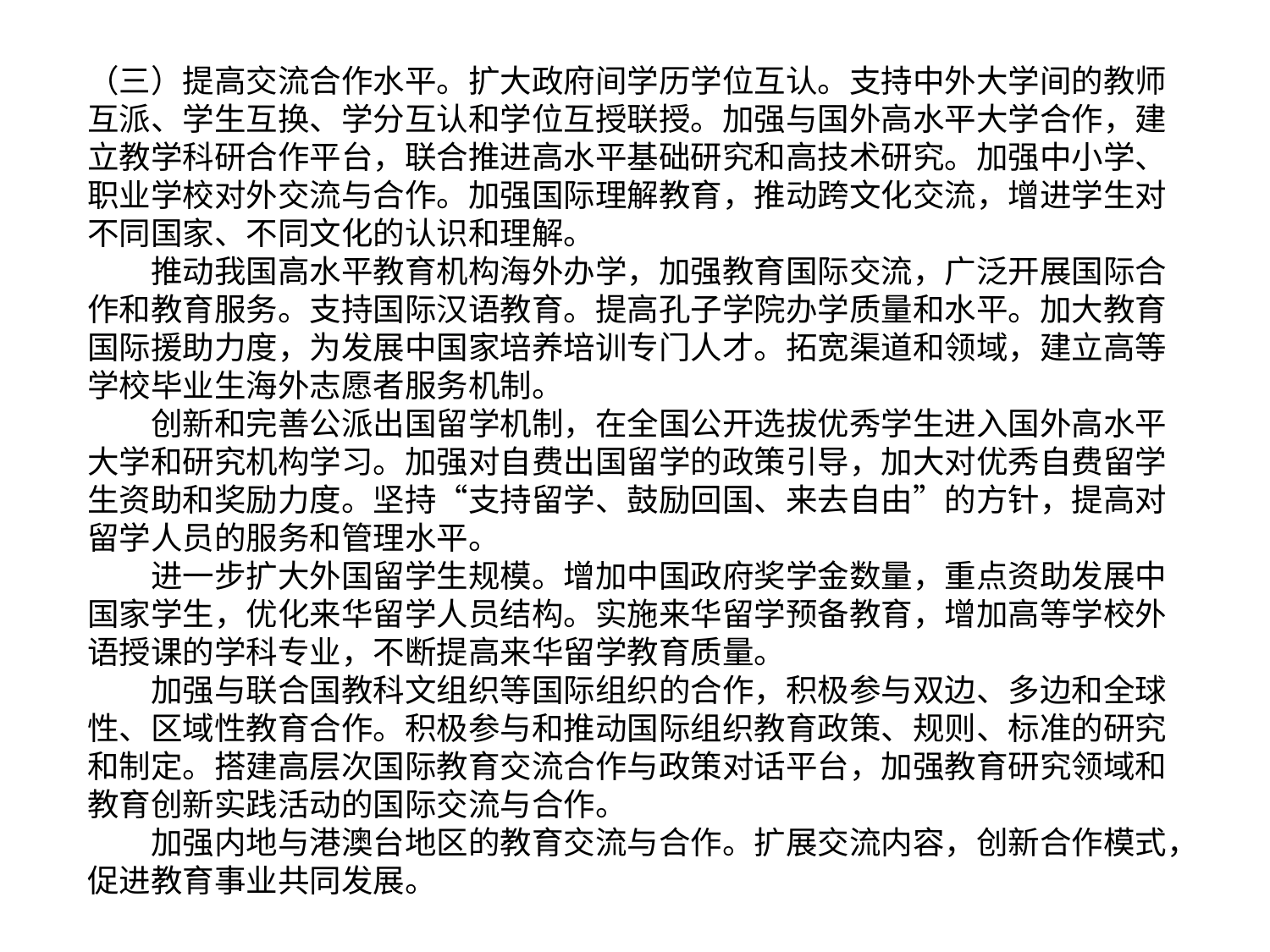

（三）提高交流合作水平。扩大政府间学历学位互认。支持中外大学间的教师互派、学生互换、学分互认和学位互授联授。加强与国外高水平大学合作，建立教学科研合作平台，联合推进高水平基础研究和高技术研究。加强中小学、职业学校对外交流与合作。加强国际理解教育，推动跨文化交流，增进学生对不同国家、不同文化的认识和理解。
　　推动我国高水平教育机构海外办学，加强教育国际交流，广泛开展国际合作和教育服务。支持国际汉语教育。提高孔子学院办学质量和水平。加大教育国际援助力度，为发展中国家培养培训专门人才。拓宽渠道和领域，建立高等学校毕业生海外志愿者服务机制。
　　创新和完善公派出国留学机制，在全国公开选拔优秀学生进入国外高水平大学和研究机构学习。加强对自费出国留学的政策引导，加大对优秀自费留学生资助和奖励力度。坚持“支持留学、鼓励回国、来去自由”的方针，提高对留学人员的服务和管理水平。
　　进一步扩大外国留学生规模。增加中国政府奖学金数量，重点资助发展中国家学生，优化来华留学人员结构。实施来华留学预备教育，增加高等学校外语授课的学科专业，不断提高来华留学教育质量。
　　加强与联合国教科文组织等国际组织的合作，积极参与双边、多边和全球性、区域性教育合作。积极参与和推动国际组织教育政策、规则、标准的研究和制定。搭建高层次国际教育交流合作与政策对话平台，加强教育研究领域和教育创新实践活动的国际交流与合作。
　　加强内地与港澳台地区的教育交流与合作。扩展交流内容，创新合作模式，促进教育事业共同发展。